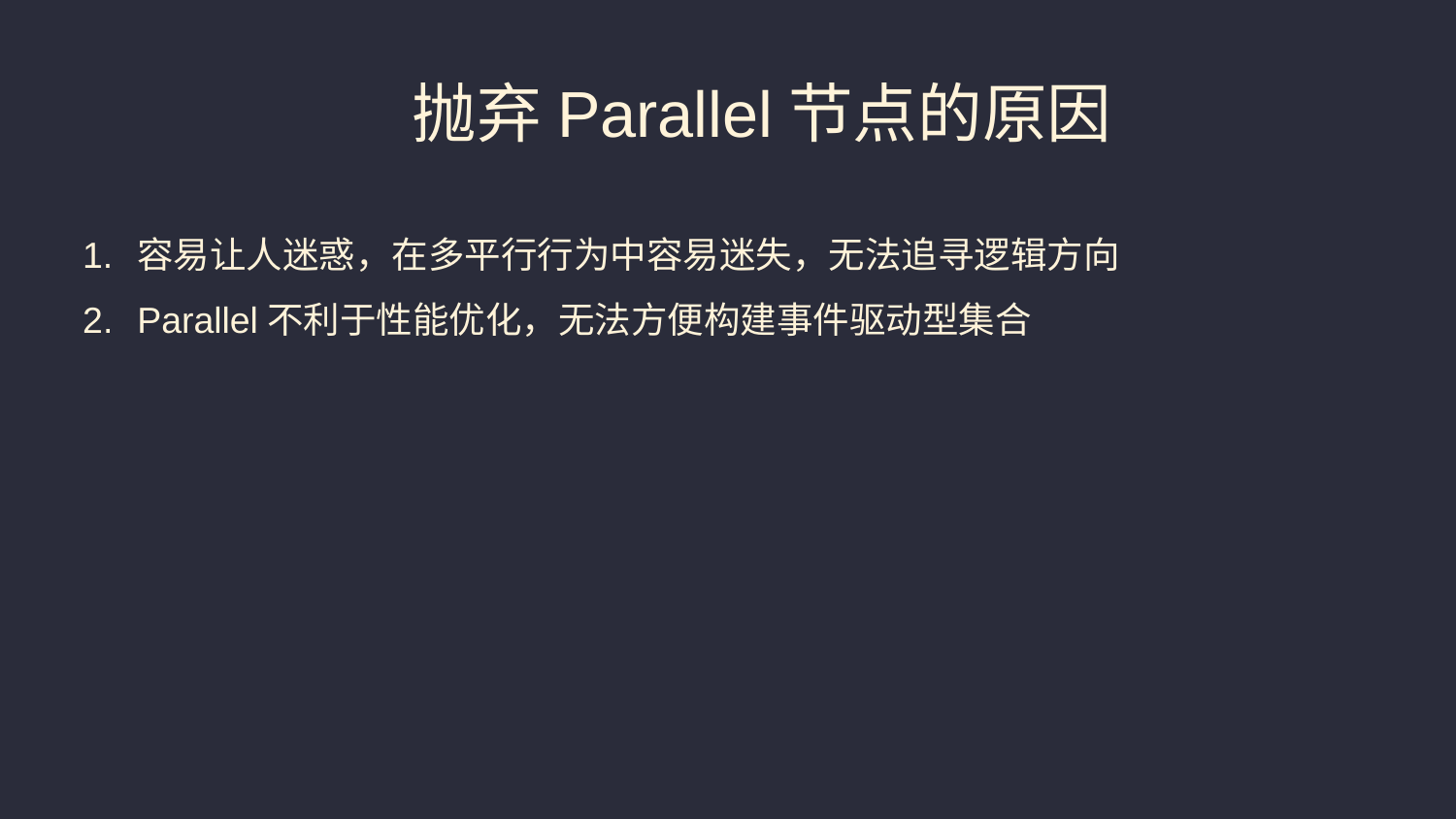

抛弃Parallel节点的原因
容易让人迷惑，在多平行行为中容易迷失，无法追寻逻辑方向
Parallel不利于性能优化，无法方便构建事件驱动型集合